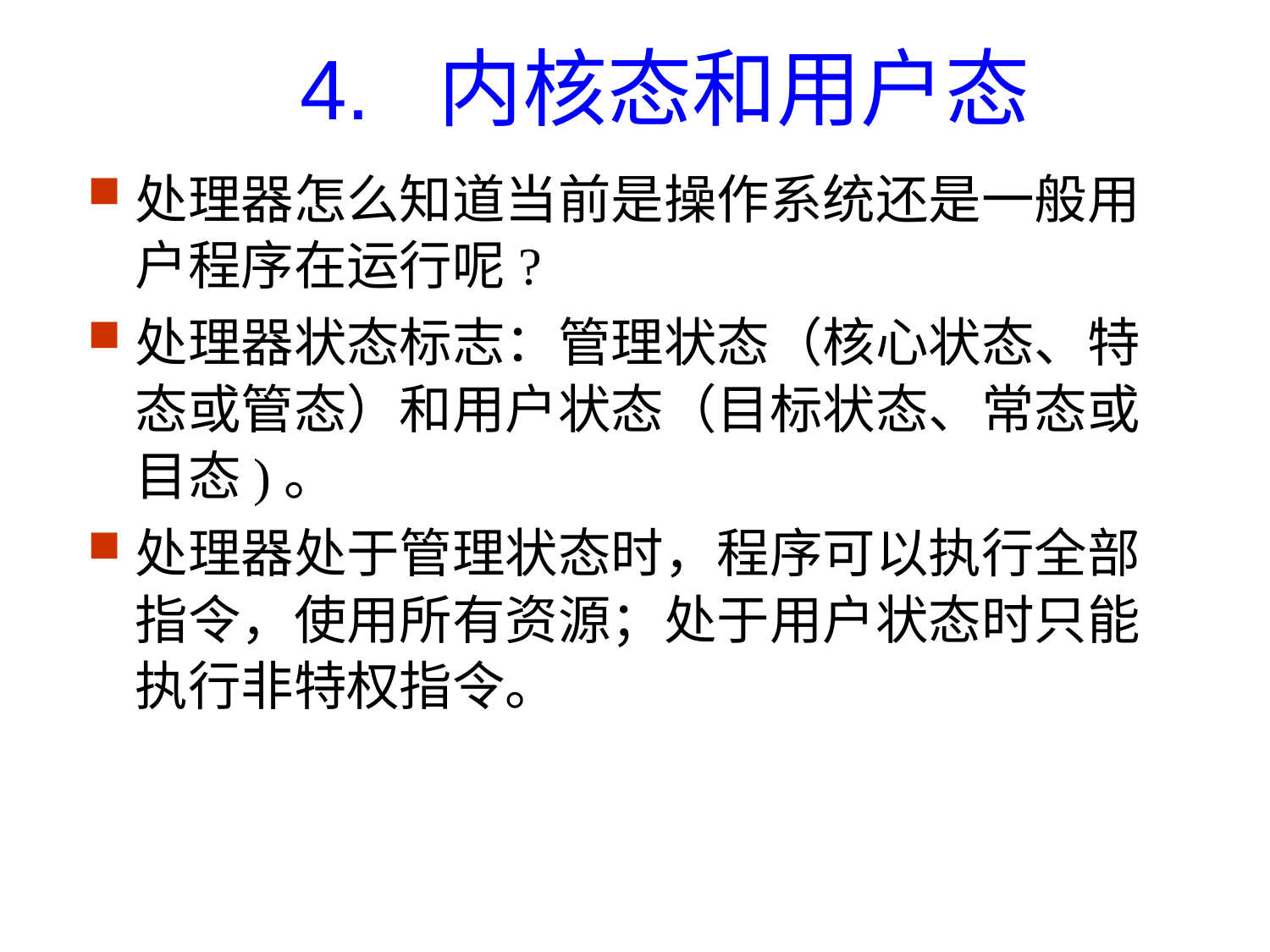

4.  内核态和用户态
处理器怎么知道当前是操作系统还是一般用户程序在运行呢?
处理器状态标志：管理状态（核心状态、特态或管态）和用户状态（目标状态、常态或目态)。
处理器处于管理状态时，程序可以执行全部指令，使用所有资源；处于用户状态时只能执行非特权指令。